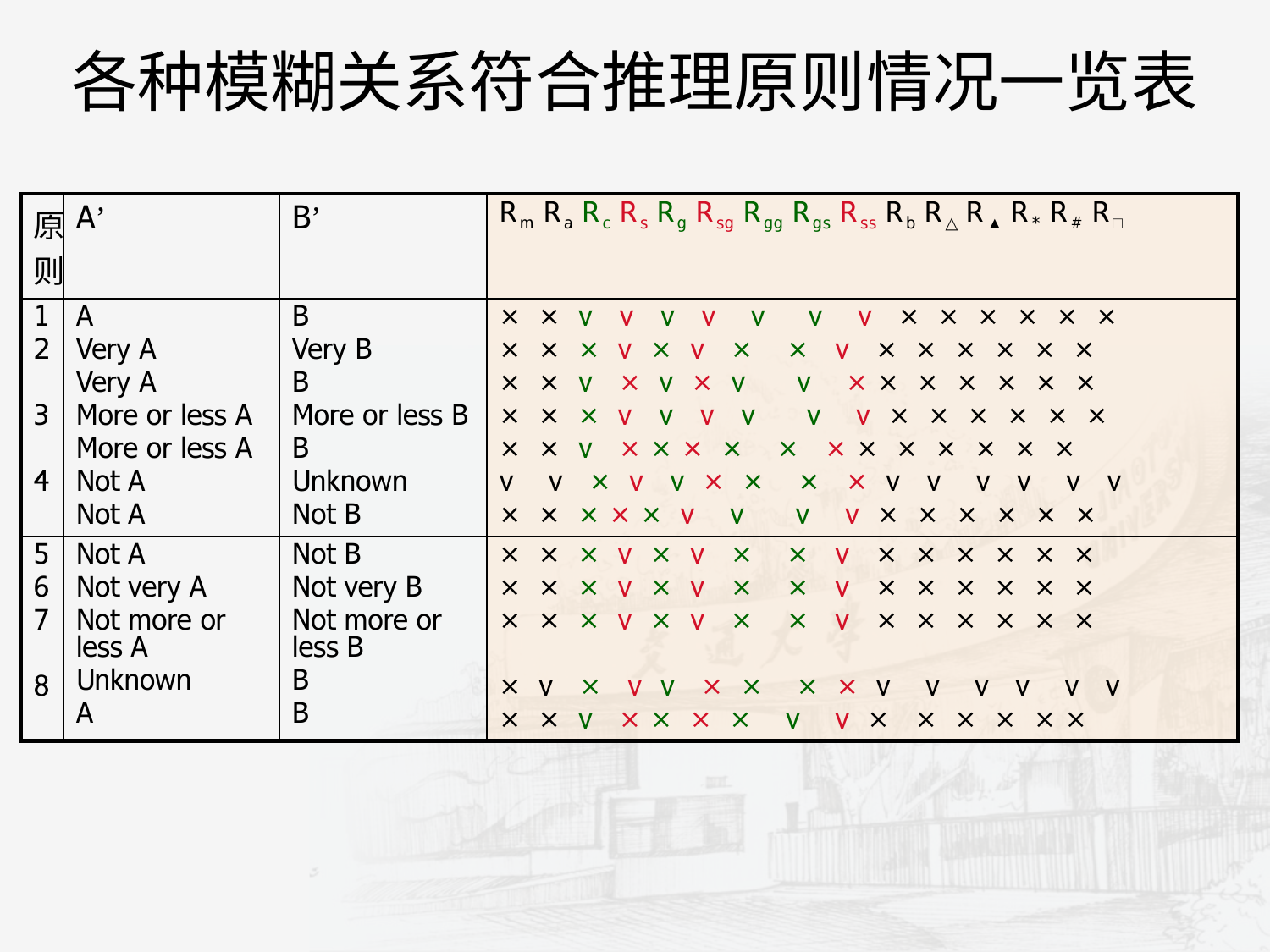

# 各种模糊关系符合推理原则情况一览表

| 原则 | A’ | B’ | Rm Ra Rc Rs Rg Rsg Rgg Rgs Rss Rb R△ R▲ R\* R# R□ |
| --- | --- | --- | --- |
| 1 2 3 4 | A Very A Very A More or less A More or less A Not A Not A | B Very B B More or less B B Unknown Not B | × × v v v v v v v × × × × × × × × × v × v × × v × × × × × × × × v × v × v v × × × × × × × × × × v v v v v v × × × × × × × × v × × × × × × × × × × × × v v × v v × × × × v v v v v v × × × × × v v v v × × × × × × |
| 5 6 7 8 | Not A Not very A Not more or less A Unknown A | Not B Not very B Not more or less B B B | × × × v × v × × v × × × × × × × × × v × v × × v × × × × × × × × × v × v × × v × × × × × × × v × v v × × × × v v v v v v × × v × × × × v v × × × × × × |
49